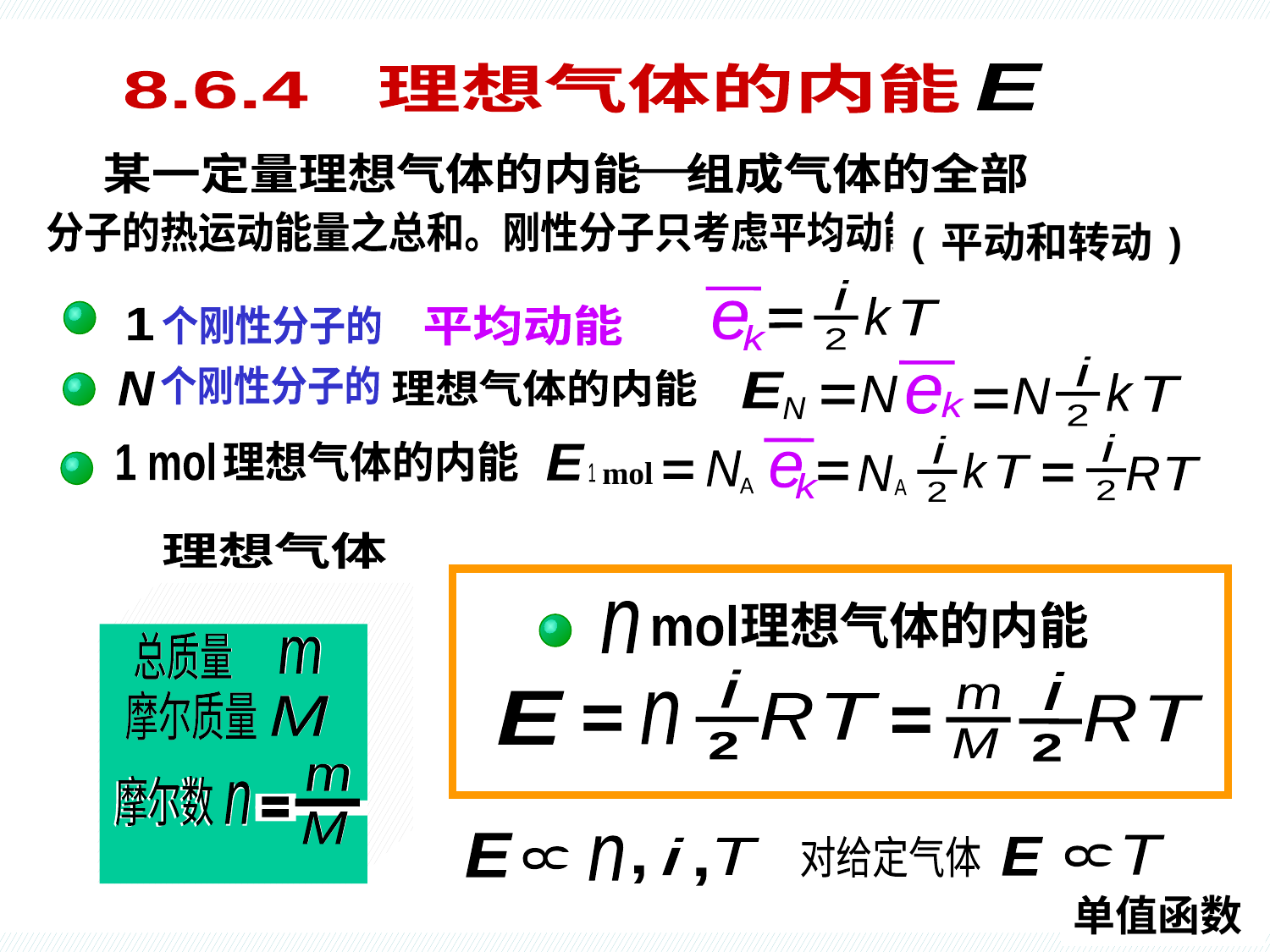

内能
8.6.4   理想气体的内能
E
某一定量理想气体的内能    组成气体的全部

分子的热运动能量之总和。刚性分子只考虑平均动能。
(平动和转动)
i
k
T

2

ε

平均动能
个刚性分子的
1
k
i
k
T

2

ε
个刚性分子的
理想气体的内能
N
E

N

N

k
N
i

2
R
T
i

2

ε
理想气体的内能
1 mol
E
mol
1
N

k

N
T

k
A
A
理想气体

ν
理想气体的内能
mol

总质量
总质量
m
m
i
R
T

2
E
ν

i
R
T

2
m
m

M
M
摩尔质量
摩尔质量
M
M

m
m

M
M
摩尔数
摩尔数
ν
ν

E
T
E
8

ν
对给定气体
i
T
8

,
,
单值函数